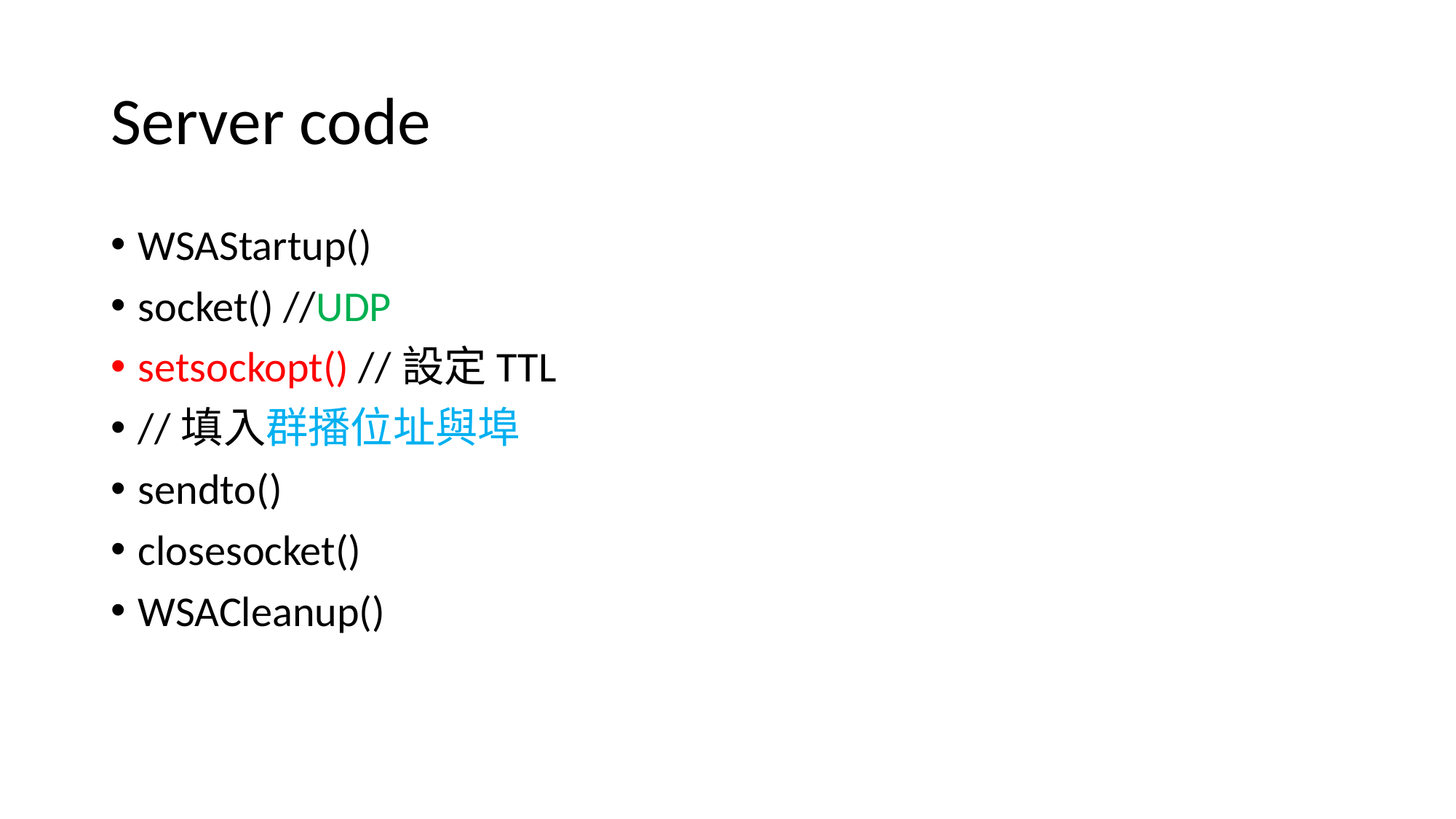

# Server code
WSAStartup()
socket() //UDP
setsockopt() //設定TTL
//填入群播位址與埠
sendto()
closesocket()
WSACleanup()